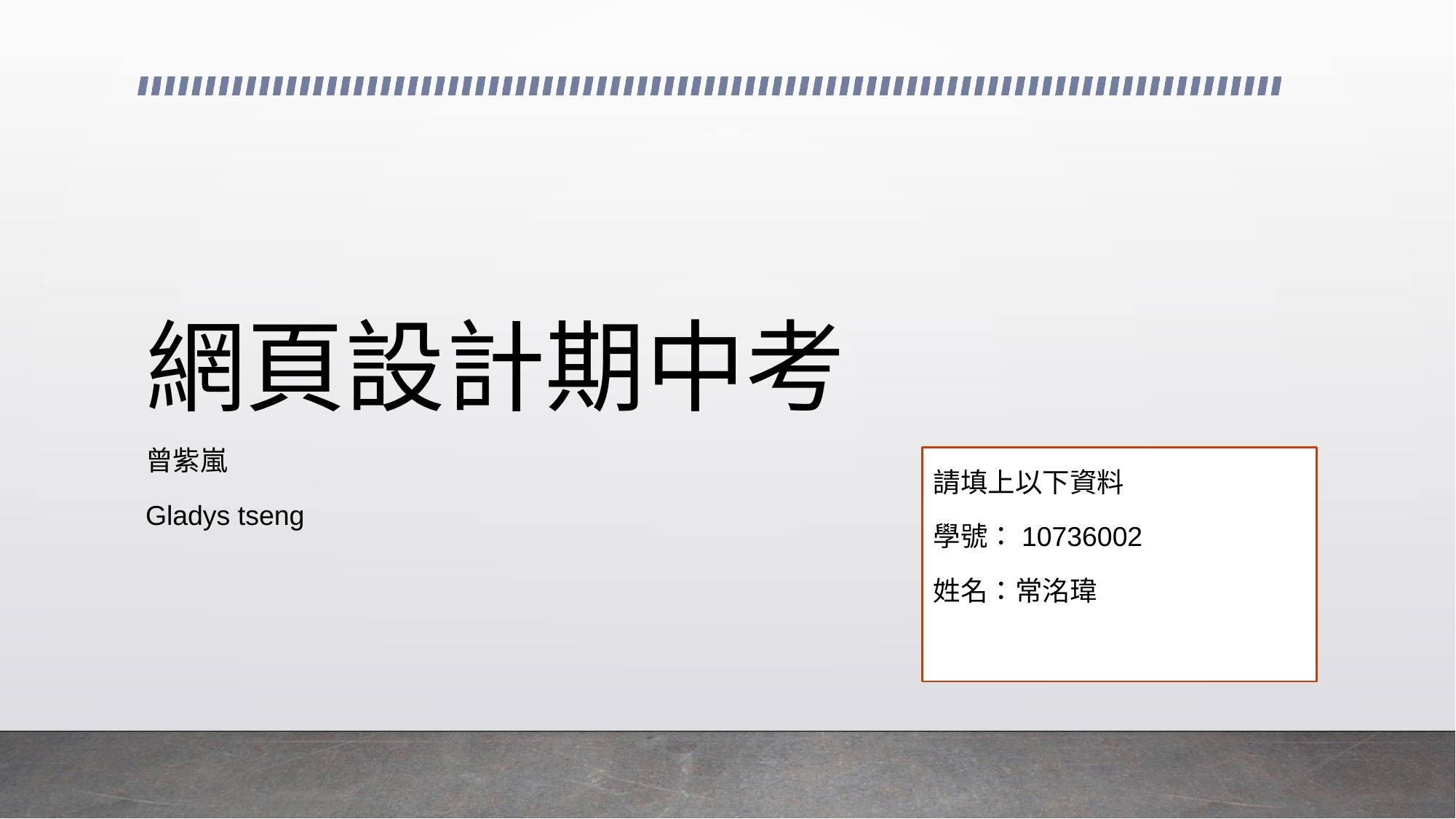

# 網頁設計期中考
曾紫嵐
Gladys tseng
請填上以下資料
學號：10736002
姓名：常洺瑋